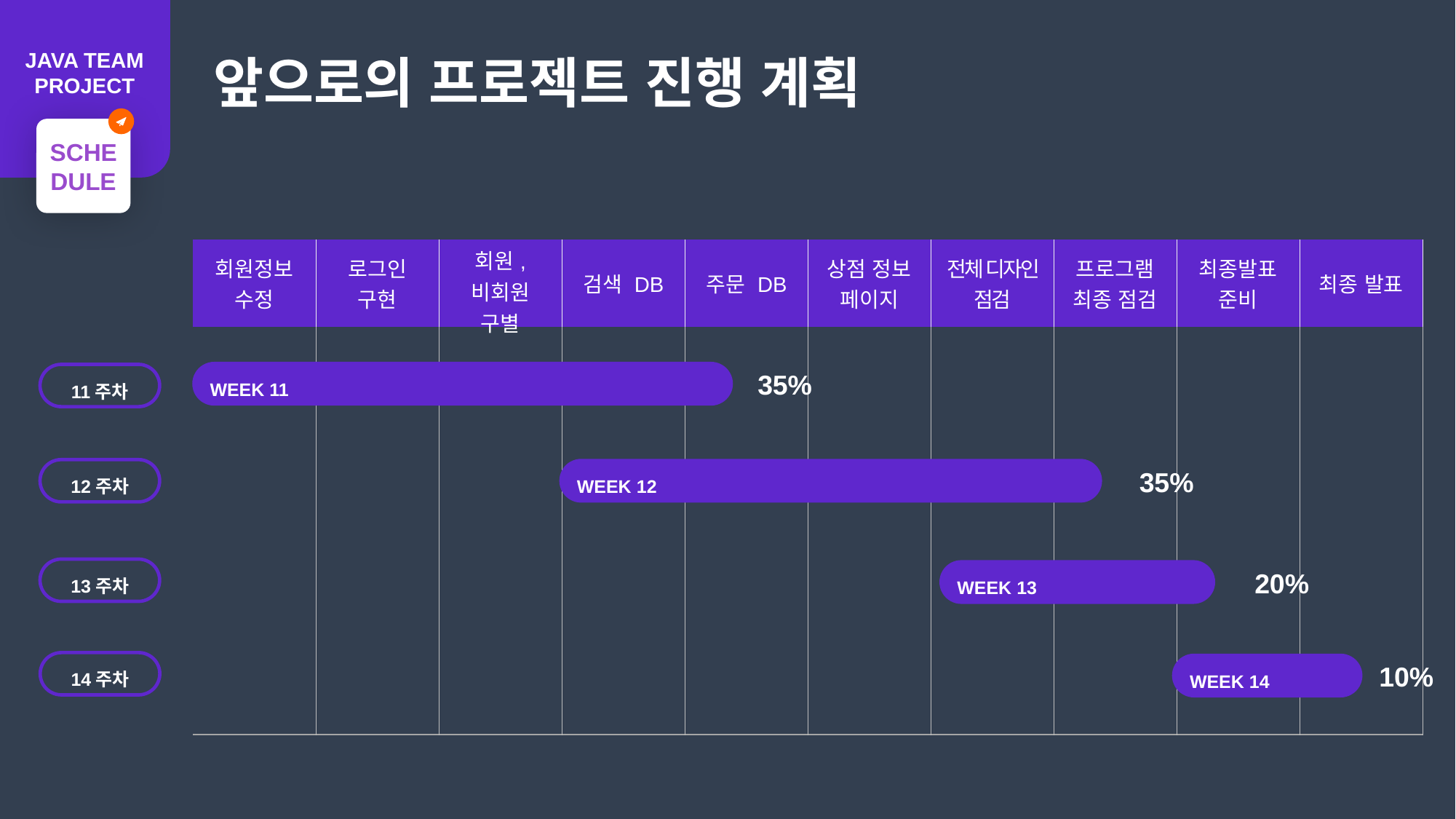

앞으로의 프로젝트 진행 계획
JAVA TEAM
PROJECT

SCHE
DULE
| 회원정보 수정 | 로그인 구현 | 회원, 비회원 구별 | 검색 DB | 주문 DB | 상점 정보 페이지 | 전체 디자인 점검 | 프로그램 최종 점검 | 최종발표 준비 | 최종 발표 |
| --- | --- | --- | --- | --- | --- | --- | --- | --- | --- |
|  |  |  |  |  |  |  |  |  |  |
WEEK 11
35%
11주차
12주차
WEEK 12
35%
13주차
WEEK 13
20%
14주차
WEEK 14
10%